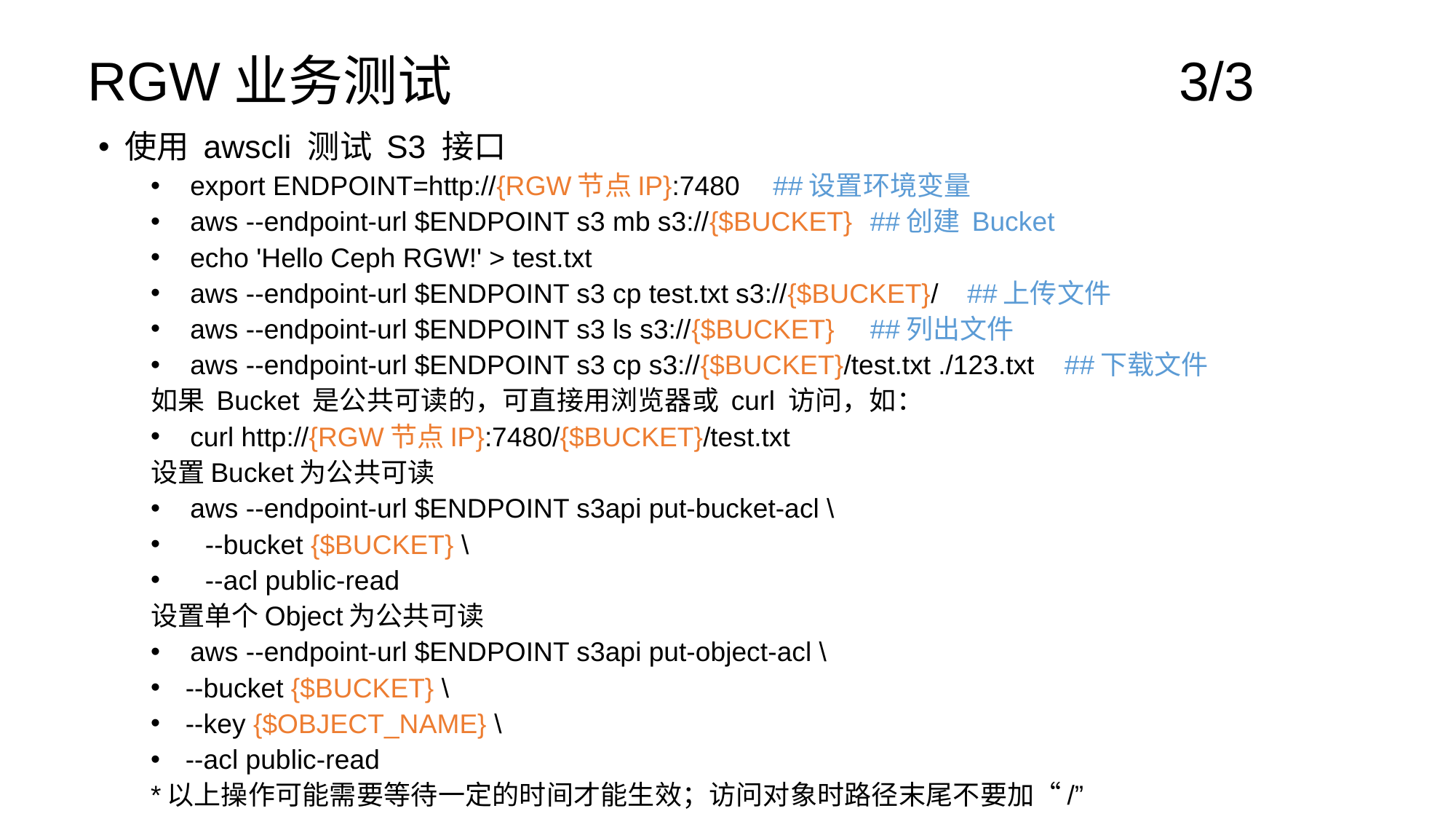

# RGW业务测试							3/3
使用 awscli 测试 S3 接口
export ENDPOINT=http://{RGW节点IP}:7480			##设置环境变量
aws --endpoint-url $ENDPOINT s3 mb s3://{$BUCKET}		##创建 Bucket
echo 'Hello Ceph RGW!' > test.txt
aws --endpoint-url $ENDPOINT s3 cp test.txt s3://{$BUCKET}/	##上传文件
aws --endpoint-url $ENDPOINT s3 ls s3://{$BUCKET}		##列出文件
aws --endpoint-url $ENDPOINT s3 cp s3://{$BUCKET}/test.txt ./123.txt	##下载文件
如果 Bucket 是公共可读的，可直接用浏览器或 curl 访问，如：
curl http://{RGW节点IP}:7480/{$BUCKET}/test.txt
设置Bucket为公共可读
aws --endpoint-url $ENDPOINT s3api put-bucket-acl \
  --bucket {$BUCKET} \
  --acl public-read
设置单个Object为公共可读
aws --endpoint-url $ENDPOINT s3api put-object-acl \
  --bucket {$BUCKET} \
  --key {$OBJECT_NAME} \
  --acl public-read
*以上操作可能需要等待一定的时间才能生效；访问对象时路径末尾不要加“/”